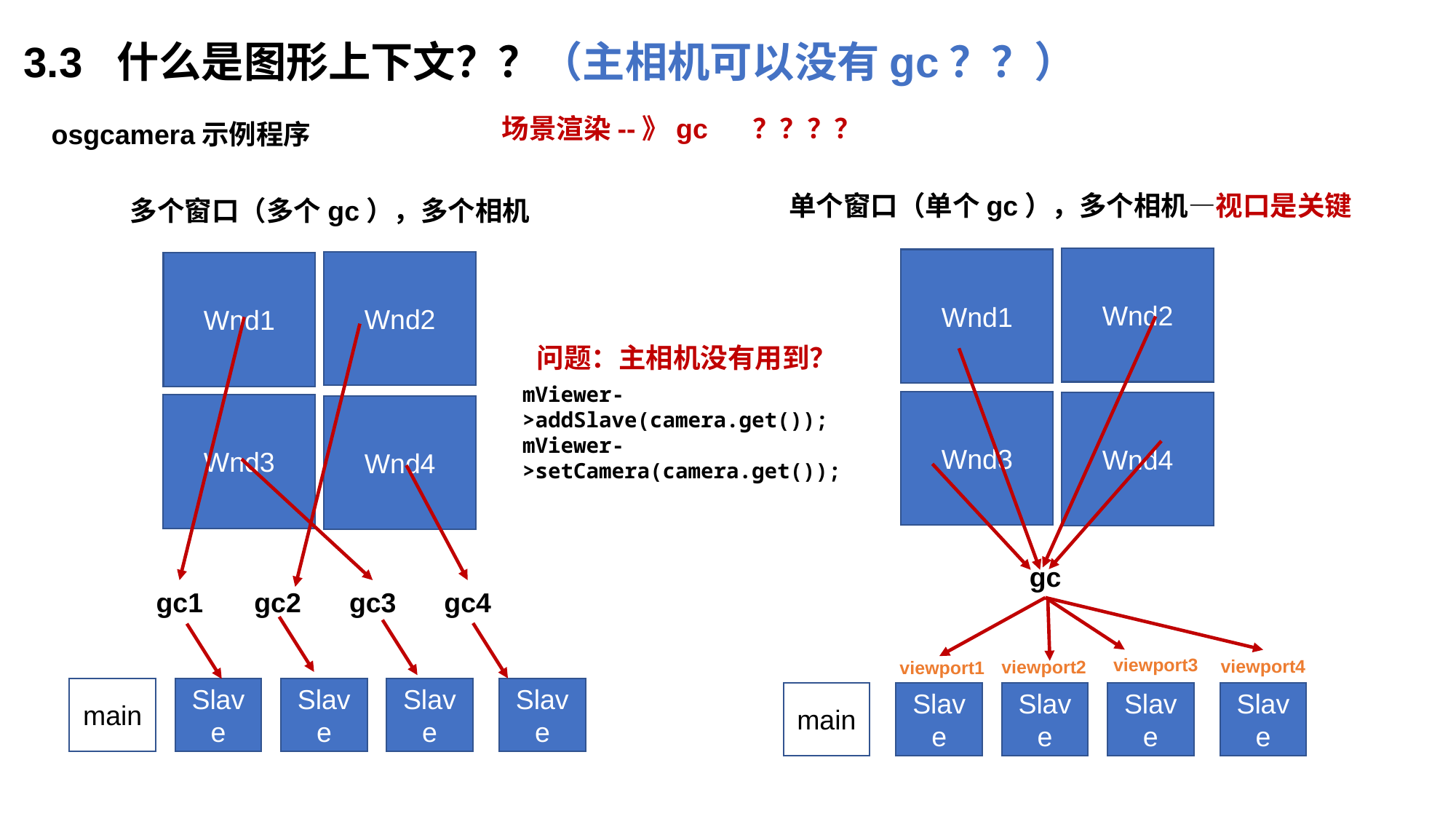

3.3  什么是图形上下文？？（主相机可以没有gc？？）
场景渲染--》gc     ？？？？
osgcamera示例程序
单个窗口（单个gc），多个相机—视口是关键
多个窗口（多个gc），多个相机
Wnd2
Wnd1
Wnd2
Wnd1
问题：主相机没有用到？
mViewer->addSlave(camera.get());
mViewer->setCamera(camera.get());
Wnd3
Wnd4
Wnd3
Wnd4
gc
gc1
gc2
gc3
gc4
viewport3
viewport4
viewport2
viewport1
main
Slave
Slave
Slave
Slave
main
Slave
Slave
Slave
Slave